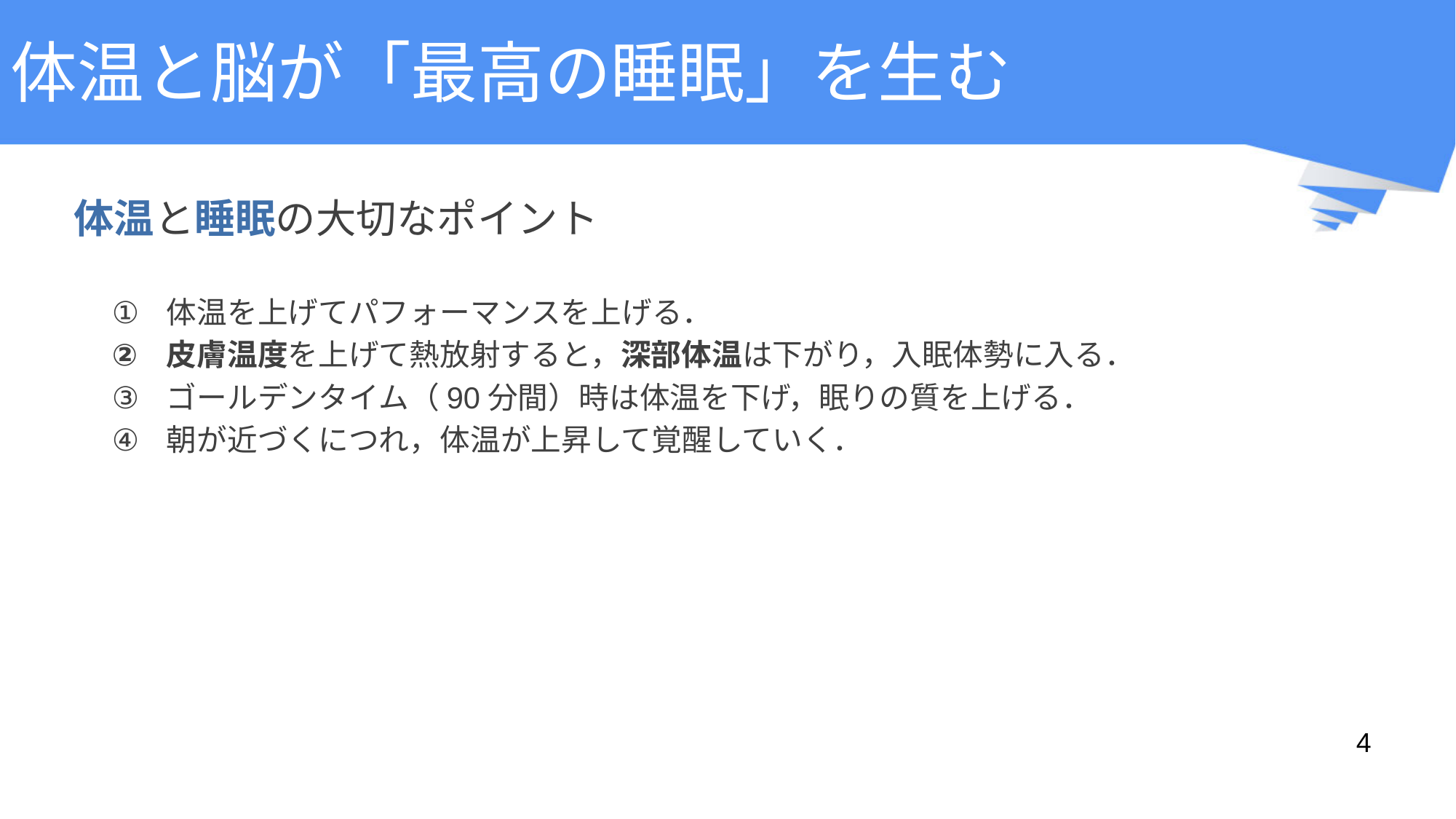

# 体温と脳が「最高の睡眠」を生む
体温と睡眠の大切なポイント
体温を上げてパフォーマンスを上げる．
皮膚温度を上げて熱放射すると，深部体温は下がり，入眠体勢に入る．
ゴールデンタイム（90分間）時は体温を下げ，眠りの質を上げる．
朝が近づくにつれ，体温が上昇して覚醒していく．
4